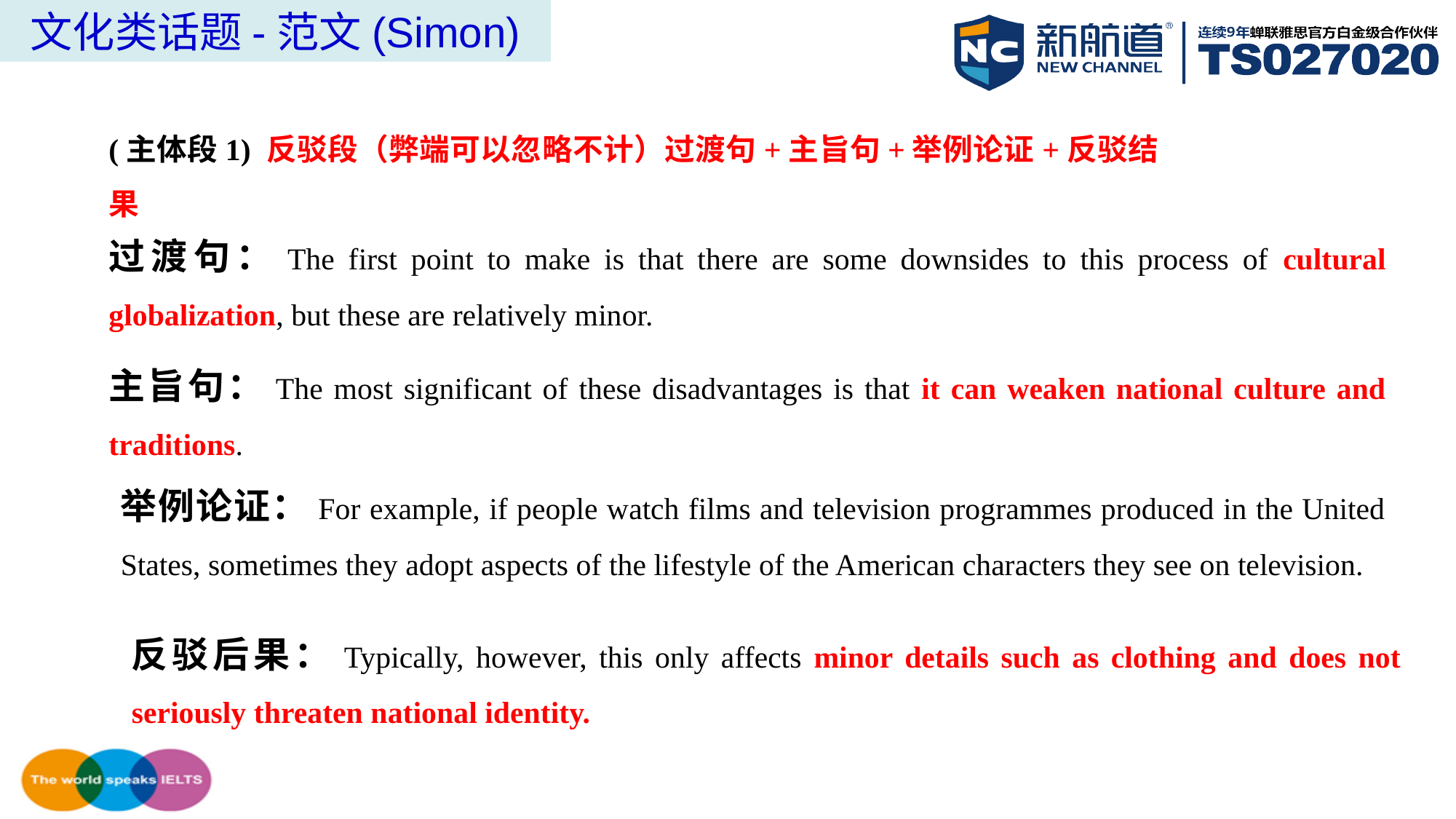

文化类话题-范文(Simon)
(主体段1) 反驳段（弊端可以忽略不计）过渡句+主旨句+举例论证+反驳结果
过渡句：The first point to make is that there are some downsides to this process of cultural globalization, but these are relatively minor.
主旨句：The most significant of these disadvantages is that it can weaken national culture and traditions.
举例论证：For example, if people watch films and television programmes produced in the United States, sometimes they adopt aspects of the lifestyle of the American characters they see on television.
反驳后果：Typically, however, this only affects minor details such as clothing and does not seriously threaten national identity.